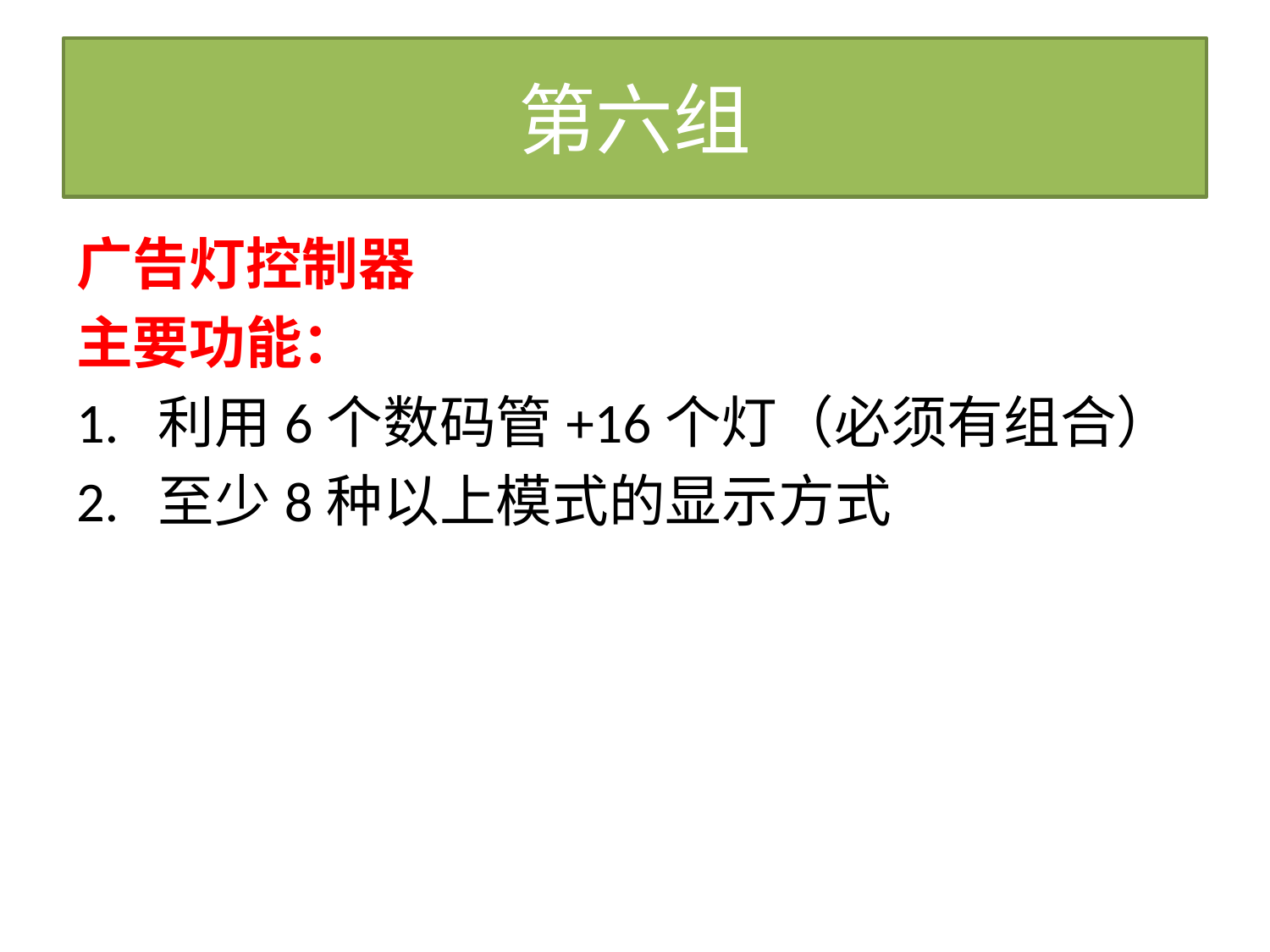

# 第六组
广告灯控制器
主要功能：
1.  利用6个数码管+16个灯（必须有组合）
2.  至少8种以上模式的显示方式